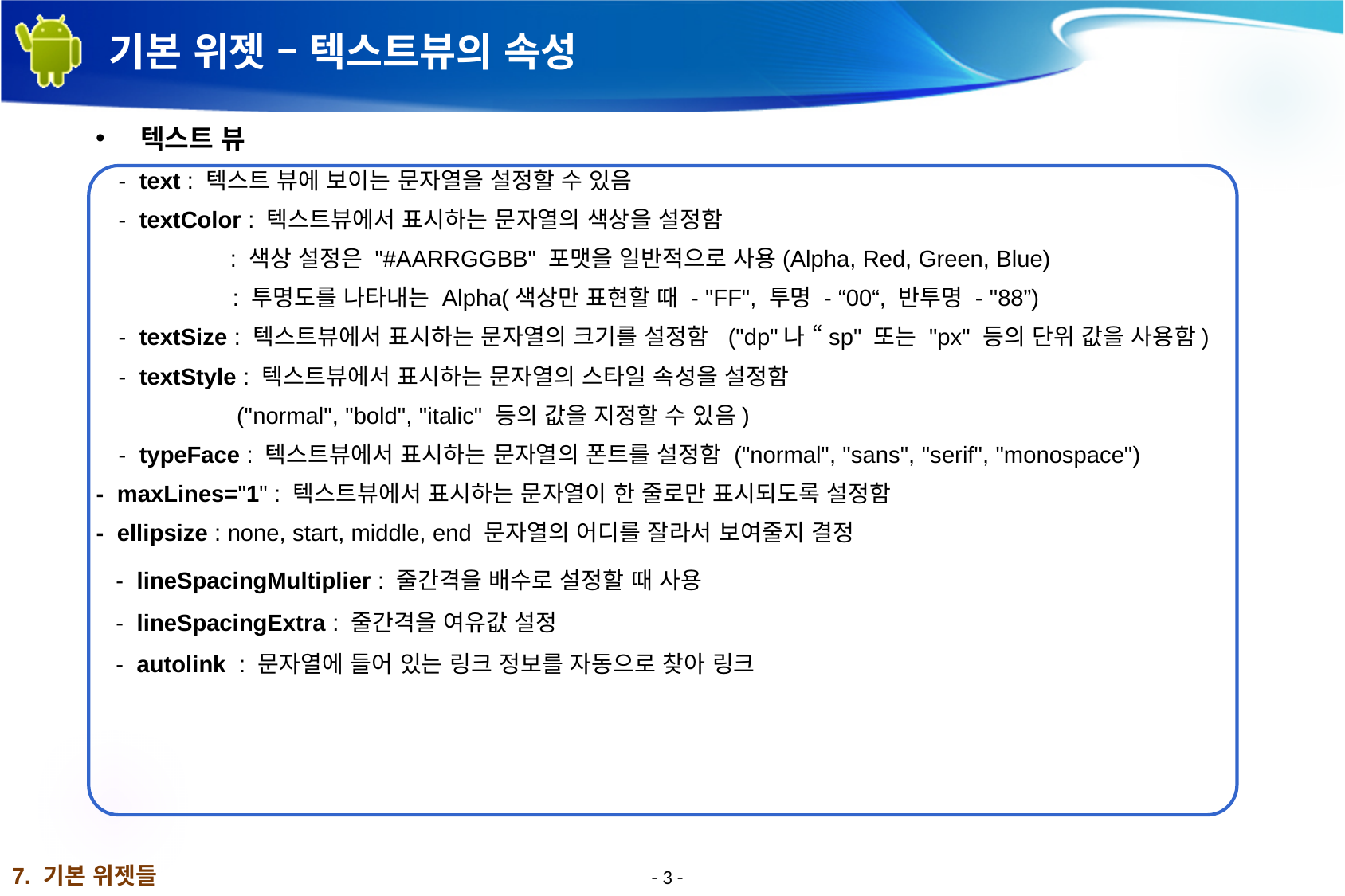

# 기본 위젯 – 텍스트뷰의 속성
텍스트 뷰
-  text : 텍스트 뷰에 보이는 문자열을 설정할 수 있음
-  textColor : 텍스트뷰에서 표시하는 문자열의 색상을 설정함
                 : 색상 설정은 "#AARRGGBB" 포맷을 일반적으로 사용(Alpha, Red, Green, Blue)
	              : 투명도를 나타내는 Alpha(색상만 표현할 때 - "FF", 투명 - “00“, 반투명 - "88”)
-  textSize : 텍스트뷰에서 표시하는 문자열의 크기를 설정함  ("dp"나 “sp" 또는 "px" 등의 단위 값을 사용함)
-  textStyle : 텍스트뷰에서 표시하는 문자열의 스타일 속성을 설정함
                  ("normal", "bold", "italic" 등의 값을 지정할 수 있음)
-  typeFace : 텍스트뷰에서 표시하는 문자열의 폰트를 설정함 ("normal", "sans", "serif", "monospace")
-  maxLines="1" : 텍스트뷰에서 표시하는 문자열이 한 줄로만 표시되도록 설정함
-  ellipsize : none, start, middle, end 문자열의 어디를 잘라서 보여줄지 결정
   -  lineSpacingMultiplier : 줄간격을 배수로 설정할 때 사용
   -  lineSpacingExtra : 줄간격을 여유값 설정
   -  autolink  : 문자열에 들어 있는 링크 정보를 자동으로 찾아 링크

7. 기본 위젯들